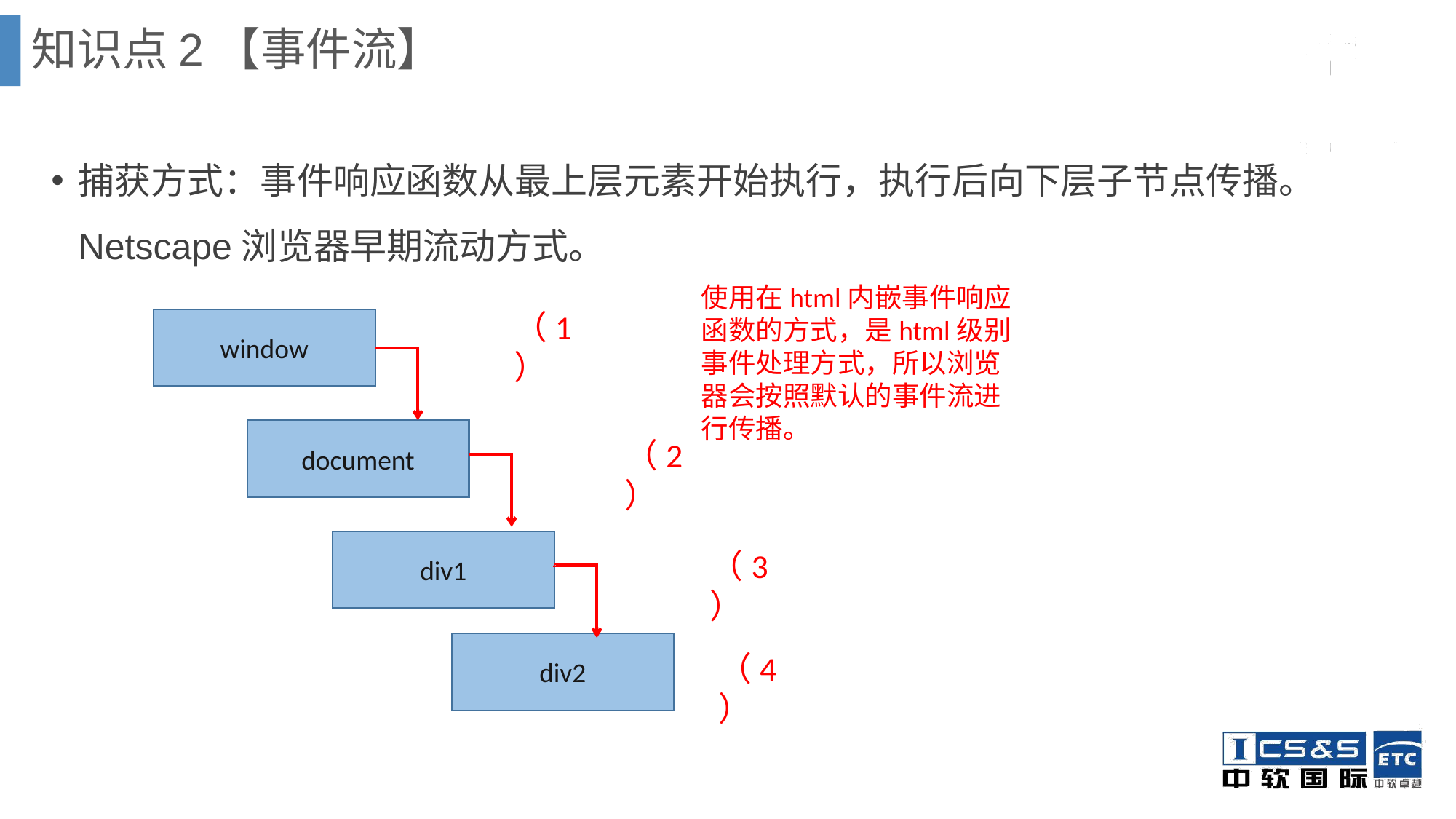

知识点2【事件流】
捕获方式：事件响应函数从最上层元素开始执行，执行后向下层子节点传播。Netscape浏览器早期流动方式。
使用在html内嵌事件响应函数的方式，是html级别事件处理方式，所以浏览器会按照默认的事件流进行传播。
（1）
window
document
（2）
div1
（3）
div2
（4）